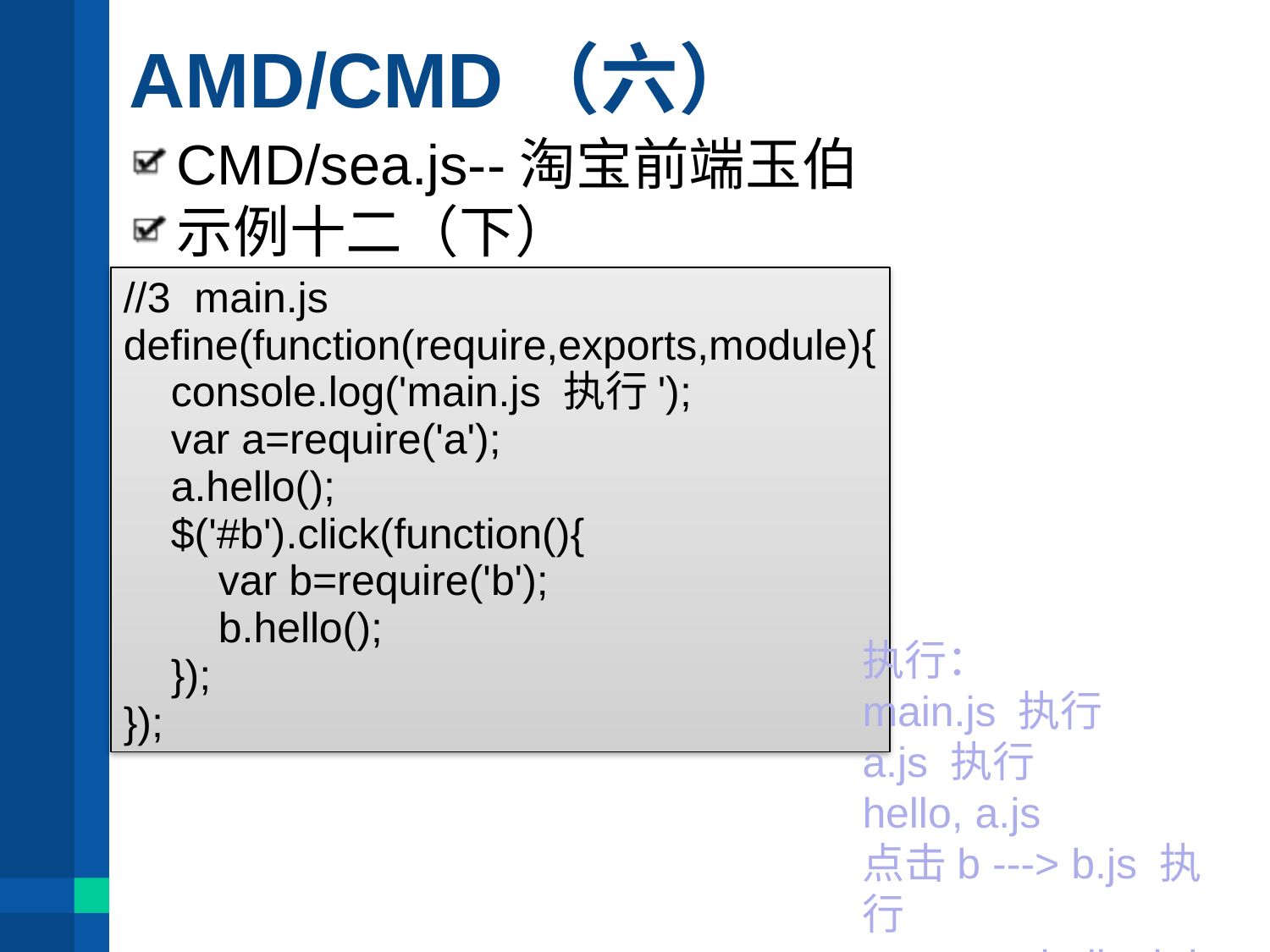

# AMD/CMD（六）
CMD/sea.js--淘宝前端玉伯
示例十二（下）

//3  main.js
define(function(require,exports,module){
    console.log('main.js 执行');
    var a=require('a');
    a.hello();
    $('#b').click(function(){
        var b=require('b');
        b.hello();
    });
});
执行：
main.js 执行
a.js 执行
hello, a.js
点击b ---> b.js 执行
               hello, b.js